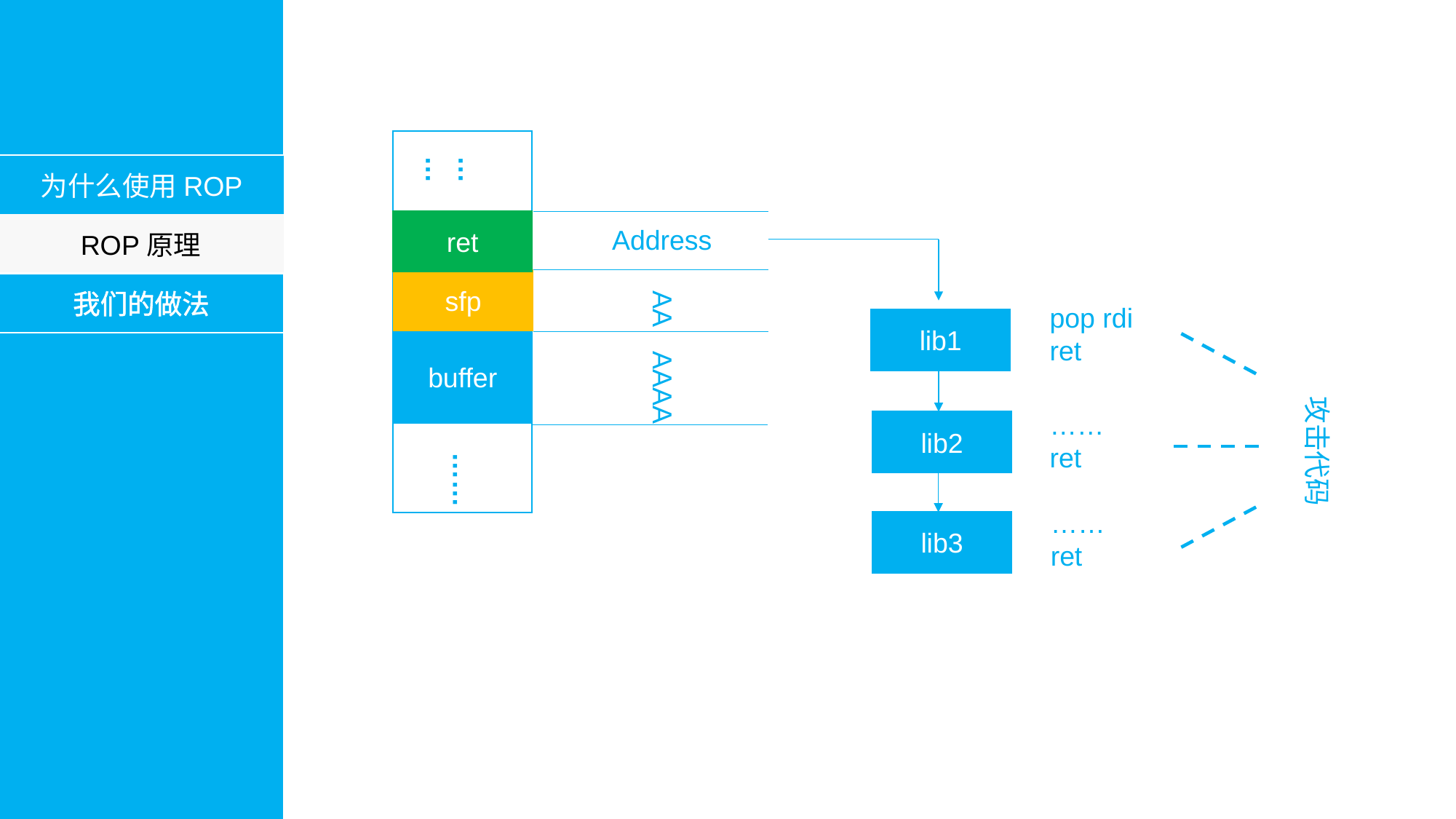

……
为什么使用ROP
ret
ROP原理
Address
sfp
我们的做法
AA
pop rdi
ret
lib1
buffer
AAAA
攻击代码
……
ret
lib2
……
……
ret
lib3